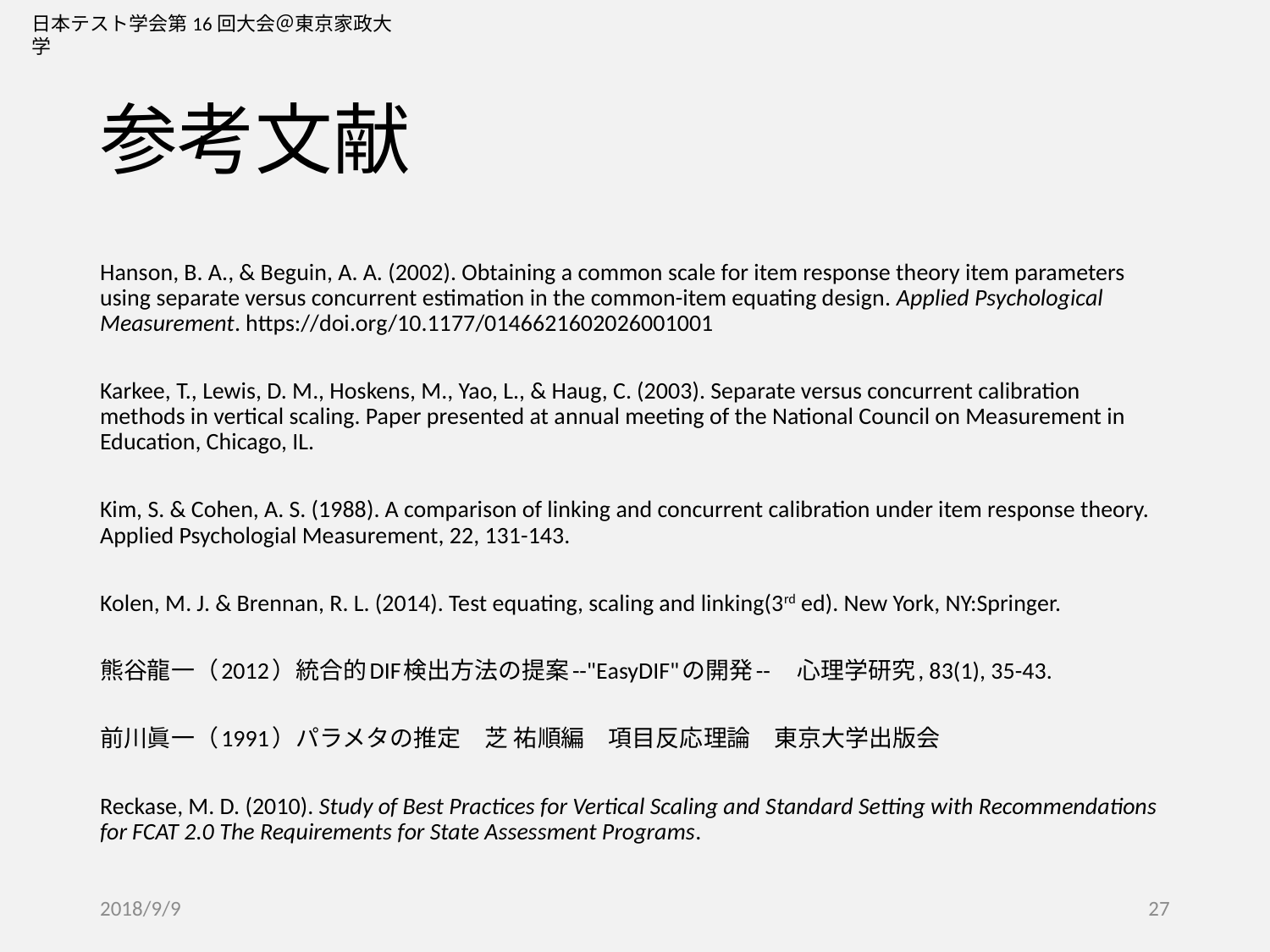

# 参考文献
Hanson, B. A., & Beguin, A. A. (2002). Obtaining a common scale for item response theory item parameters using separate versus concurrent estimation in the common-item equating design. Applied Psychological Measurement. https://doi.org/10.1177/0146621602026001001

Karkee, T., Lewis, D. M., Hoskens, M., Yao, L., & Haug, C. (2003). Separate versus concurrent calibration methods in vertical scaling. Paper presented at annual meeting of the National Council on Measurement in Education, Chicago, IL.

Kim, S. & Cohen, A. S. (1988). A comparison of linking and concurrent calibration under item response theory. Applied Psychologial Measurement, 22, 131-143.

Kolen, M. J. & Brennan, R. L. (2014). Test equating, scaling and linking(3rd ed). New York, NY:Springer.

熊谷龍一（2012）統合的DIF検出方法の提案--"EasyDIF"の開発--　心理学研究, 83(1), 35-43.

前川眞一（1991）パラメタの推定　芝 祐順編　項目反応理論　東京大学出版会

Reckase, M. D. (2010). Study of Best Practices for Vertical Scaling and Standard Setting with Recommendations for FCAT 2.0 The Requirements for State Assessment Programs.
2018/9/9
27